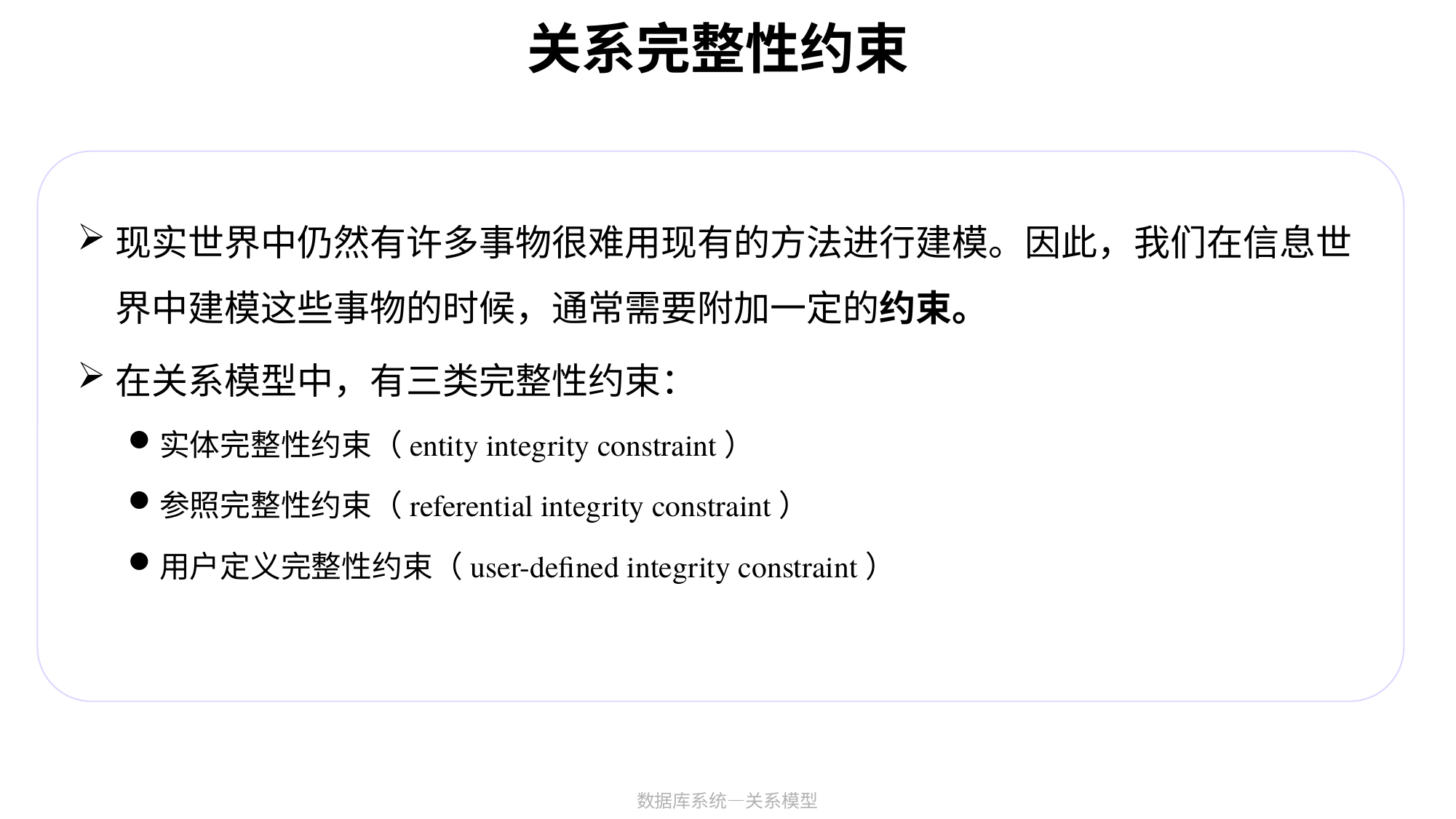

# 关系完整性约束

现实世界中仍然有许多事物很难用现有的方法进行建模。因此，我们在信息世界中建模这些事物的时候，通常需要附加一定的约束。
在关系模型中，有三类完整性约束：
实体完整性约束（entity integrity constraint）
参照完整性约束（referential integrity constraint）
用户定义完整性约束（user-defined integrity constraint）

21
数据库系统—关系模型